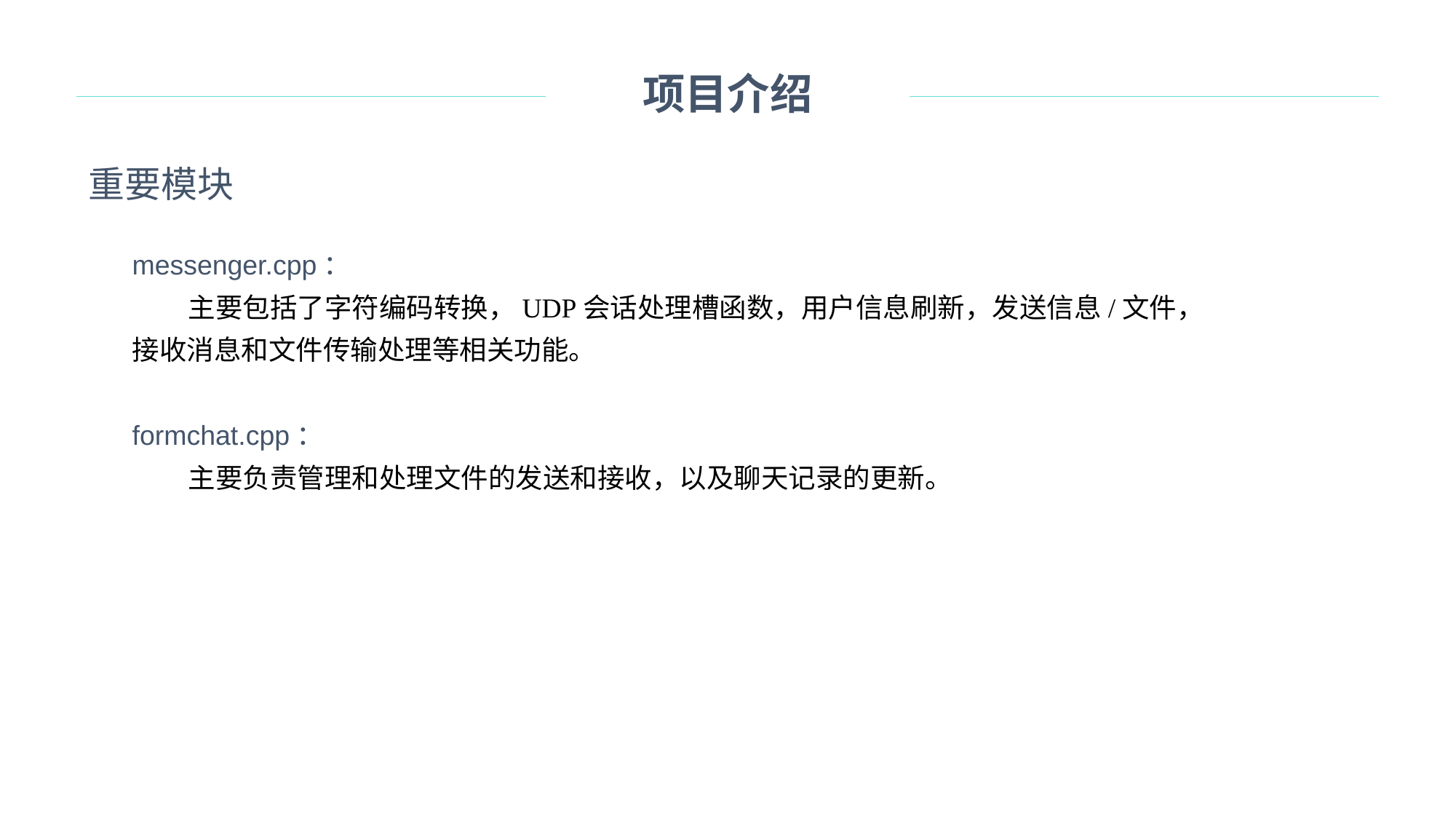

项目介绍
重要模块
messenger.cpp：
        主要包括了字符编码转换，UDP会话处理槽函数，用户信息刷新，发送信息/文件，接收消息和文件传输处理等相关功能。

formchat.cpp：
        主要负责管理和处理文件的发送和接收，以及聊天记录的更新。